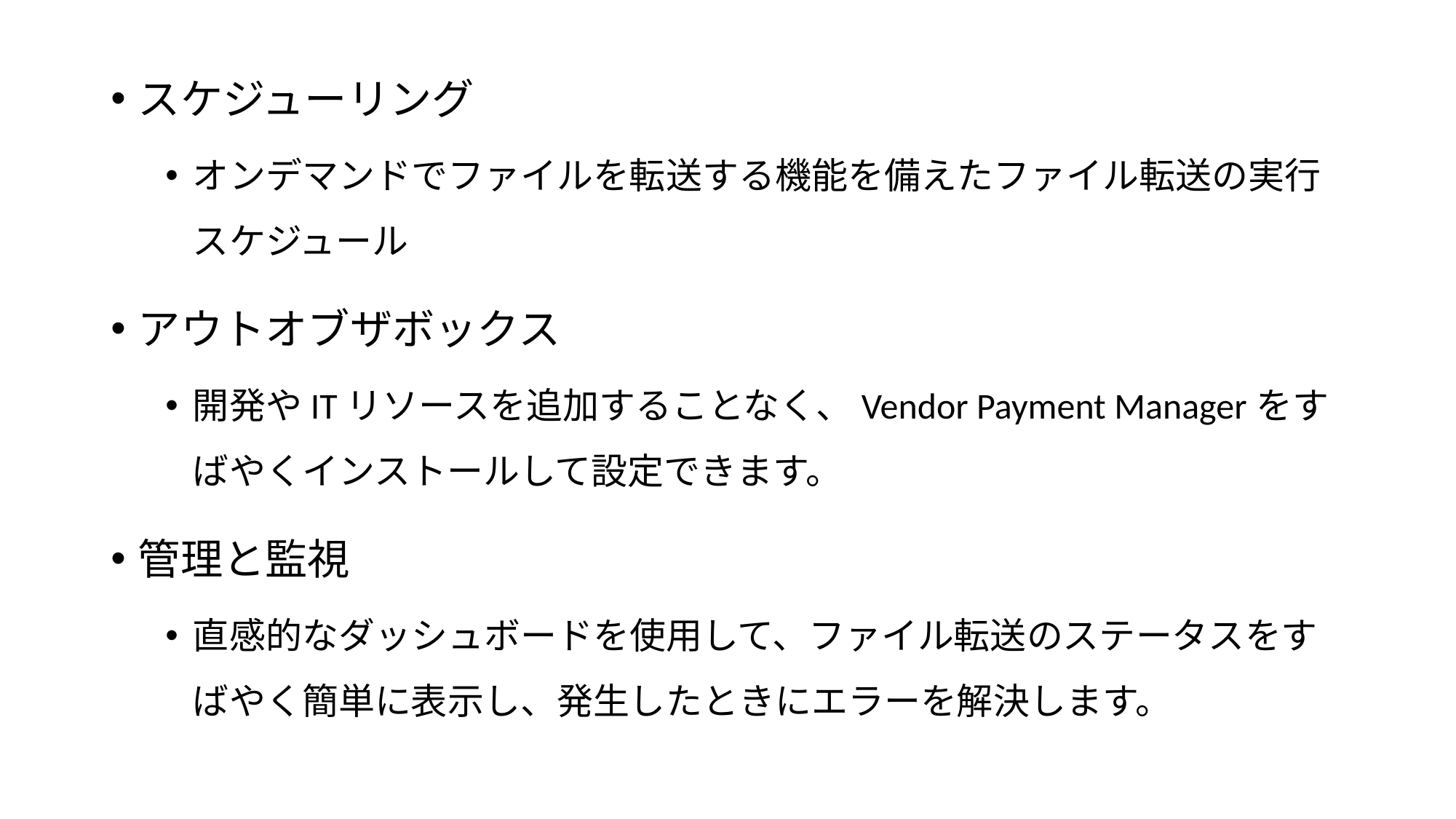

スケジューリング
オンデマンドでファイルを転送する機能を備えたファイル転送の実行スケジュール
アウトオブザボックス
開発やITリソースを追加することなく、Vendor Payment Managerをすばやくインストールして設定できます。
管理と監視
直感的なダッシュボードを使用して、ファイル転送のステータスをすばやく簡単に表示し、発生したときにエラーを解決します。